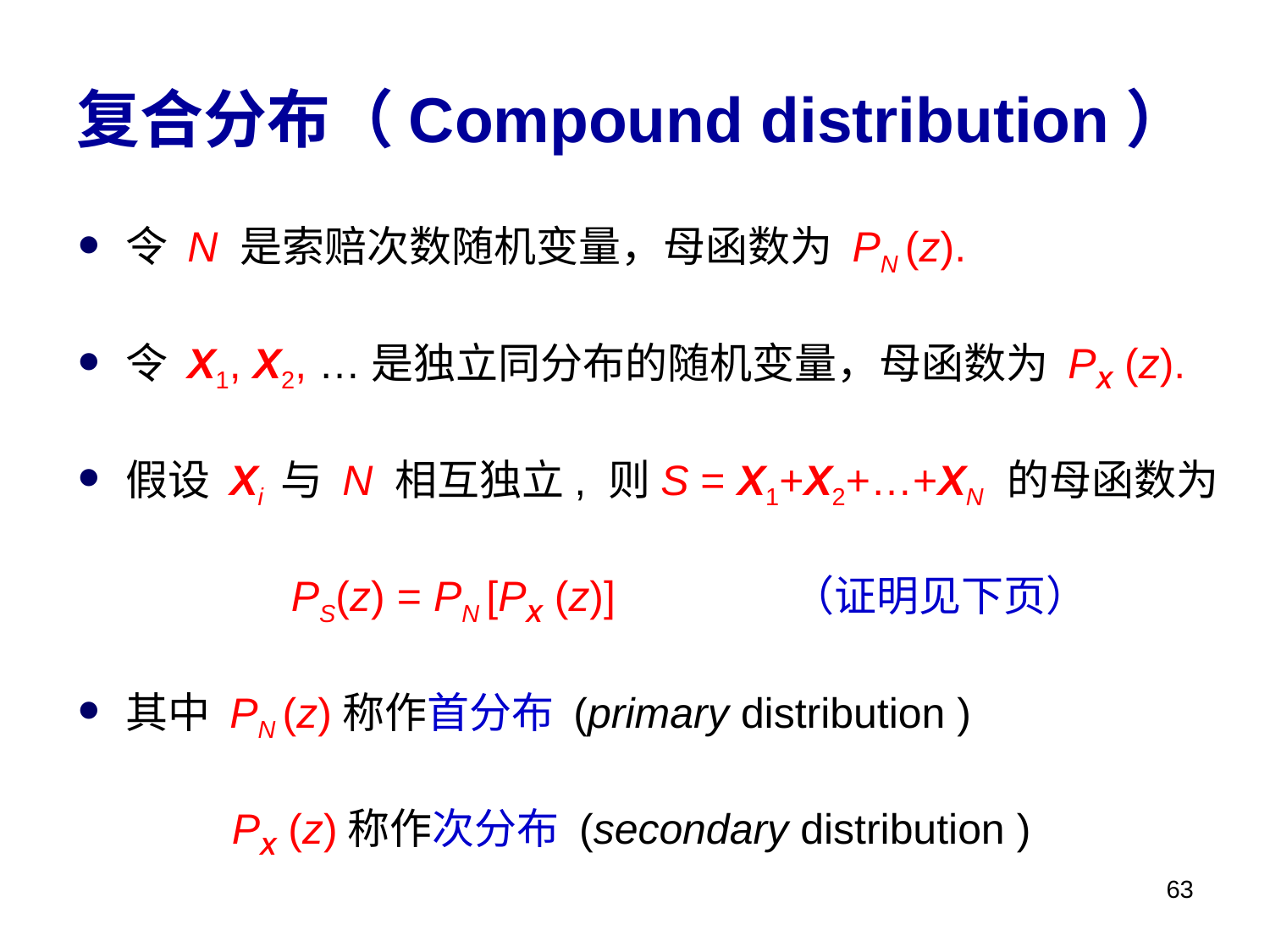

# 复合分布（Compound distribution）
令 N 是索赔次数随机变量，母函数为 PN (z).
令 X1, X2, …是独立同分布的随机变量，母函数为 PX (z).
假设 Xi 与 N 相互独立, 则S = X1+X2+…+XN  的母函数为
                  PS(z) = PN [PX (z)]              （证明见下页）
其中 PN (z)称作首分布 (primary distribution )
             PX (z)称作次分布 (secondary distribution )
63